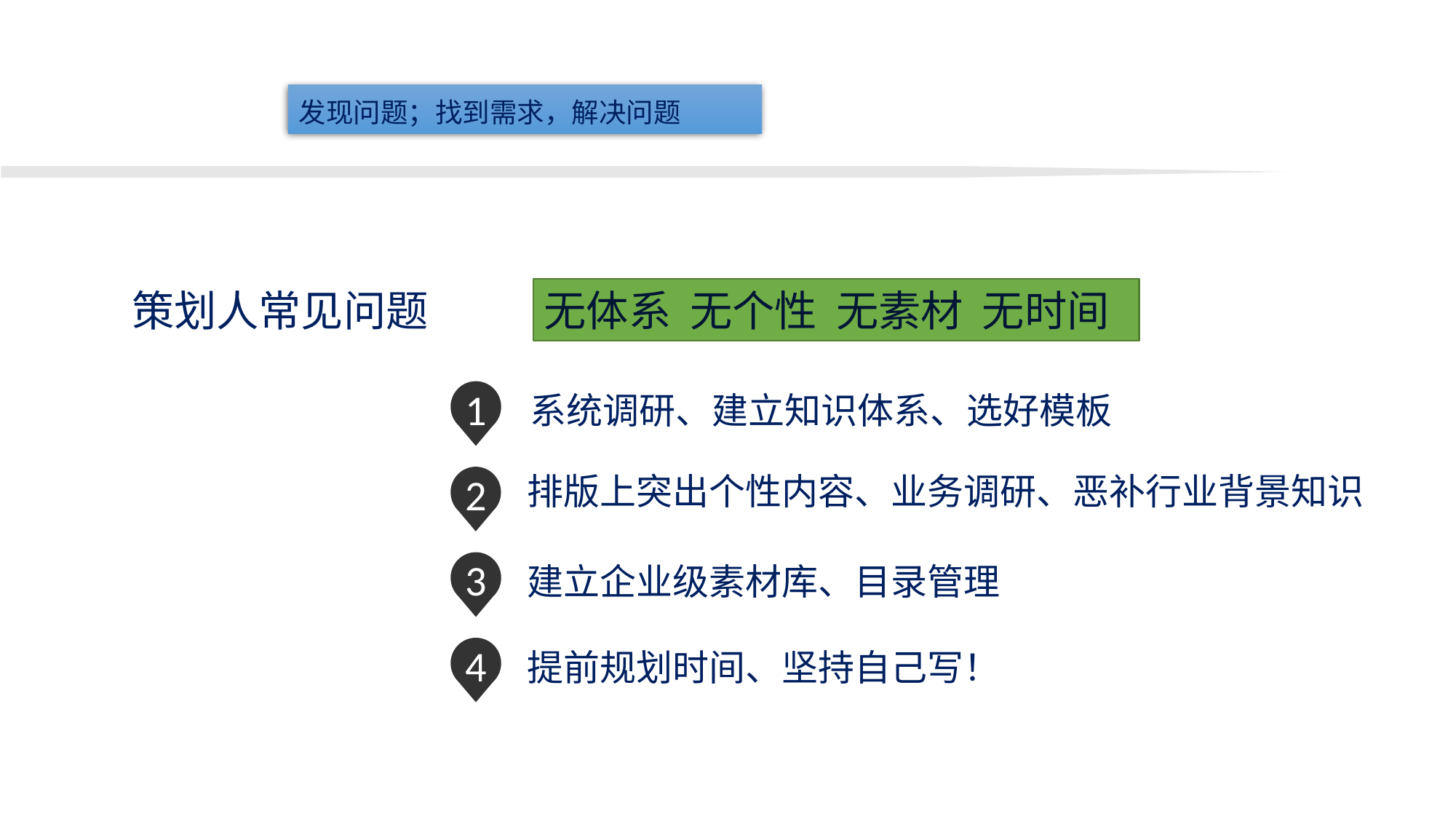

项目概述
发现问题；找到需求，解决问题

无体系  无个性  无素材  无时间
策划人常见问题
解决方案

1
系统调研、建立知识体系、选好模板
排版上突出个性内容、业务调研、恶补行业背景知识

2

3
建立企业级素材库、目录管理

4
提前规划时间、坚持自己写！